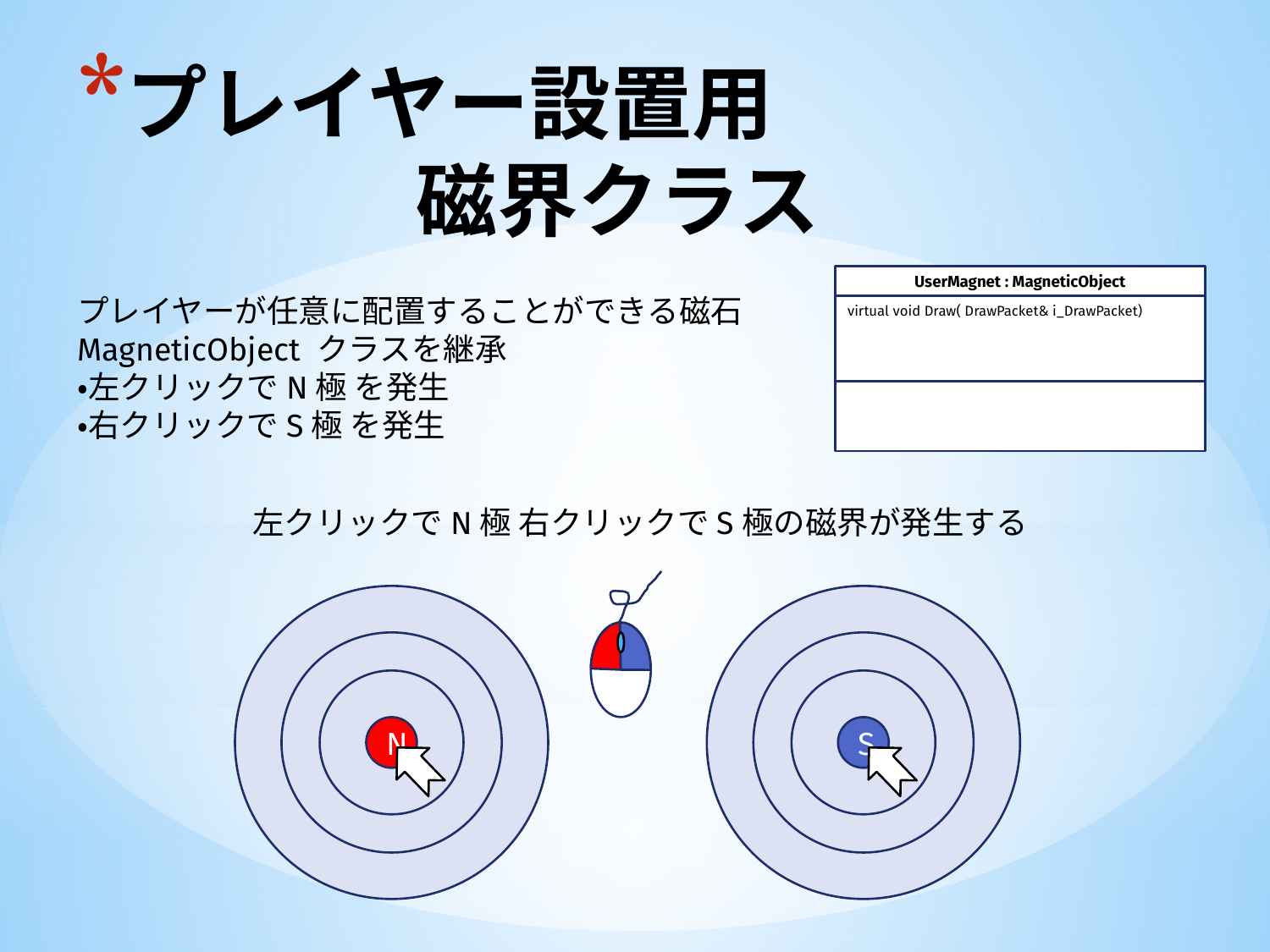

# プレイヤー設置用 磁界クラス
UserMagnet : MagneticObject
virtual void Draw( DrawPacket& i_DrawPacket)

プレイヤーが任意に配置することができる磁石
MagneticObject クラスを継承
・左クリックでN極 を発生
・右クリックでS極 を発生
左クリックでN極 右クリックでS極の磁界が発生する

N

S